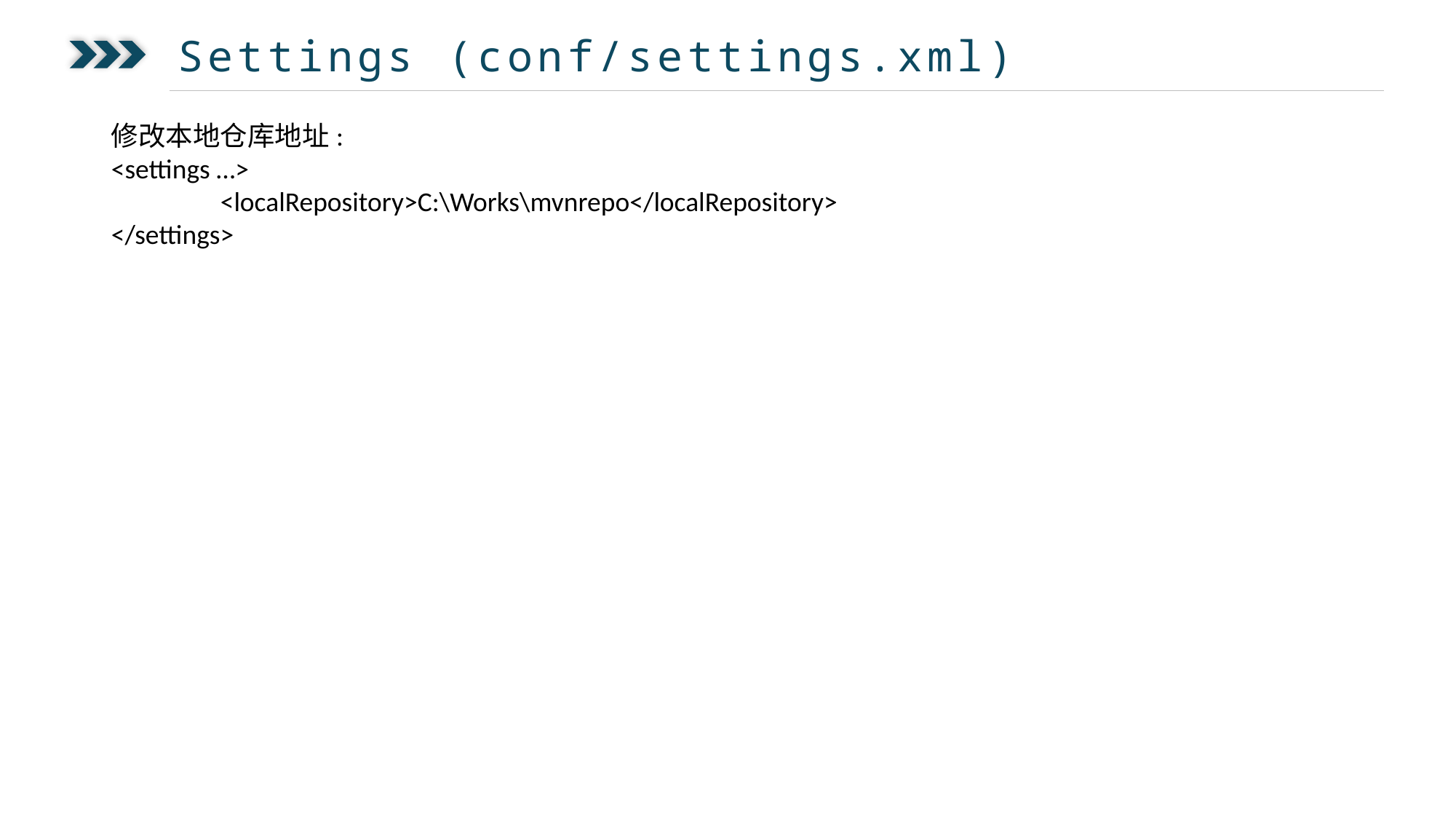

Settings (conf/settings.xml)

修改本地仓库地址:
<settings …>
	<localRepository>C:\Works\mvnrepo</localRepository>
</settings>